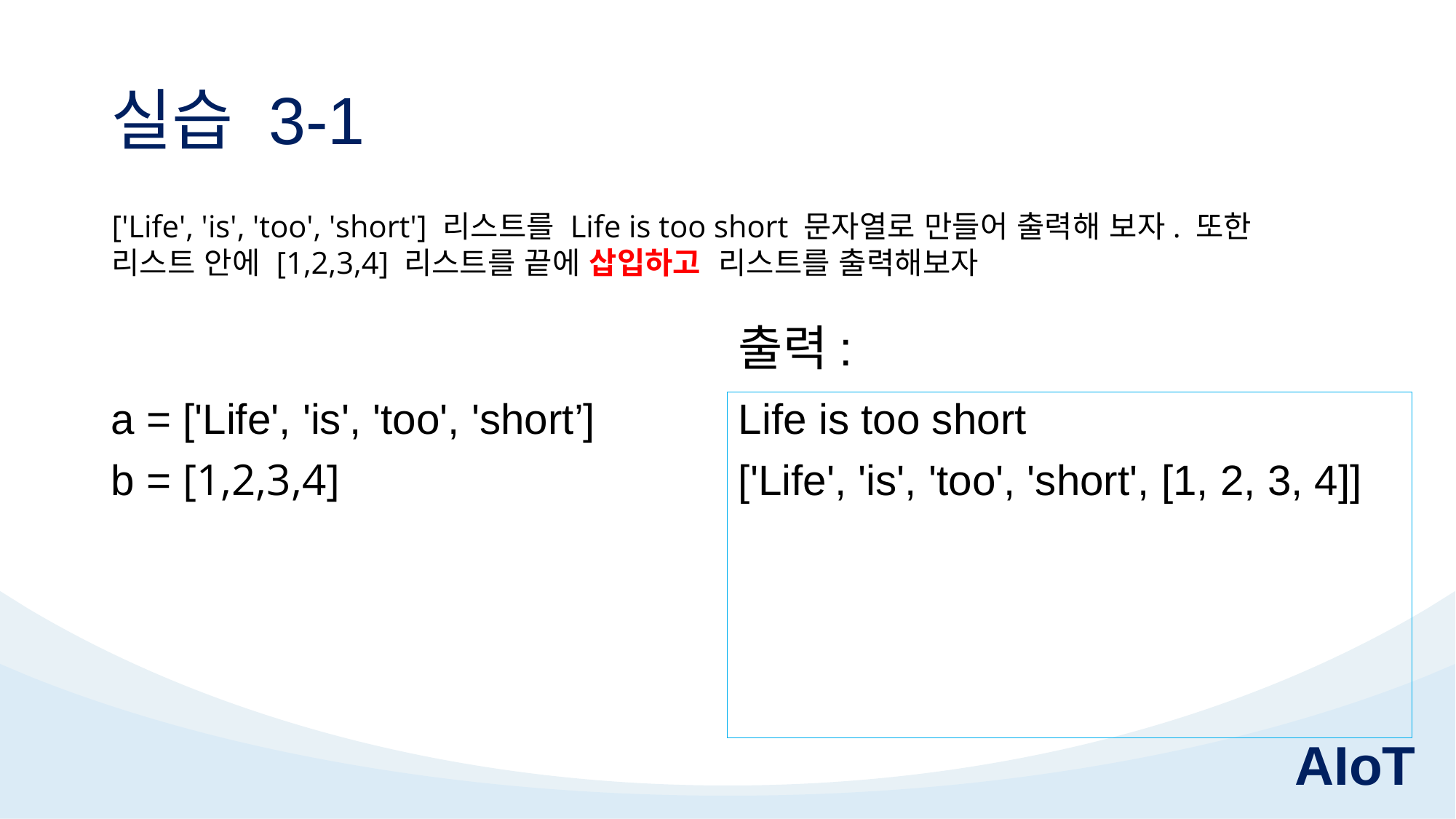

# 실습 3-1
['Life', 'is', 'too', 'short'] 리스트를 Life is too short 문자열로 만들어 출력해 보자. 또한 리스트 안에 [1,2,3,4] 리스트를 끝에 삽입하고  리스트를 출력해보자
출력:
a = ['Life', 'is', 'too', 'short’]
b = [1,2,3,4]
Life is too short
['Life', 'is', 'too', 'short', [1, 2, 3, 4]]